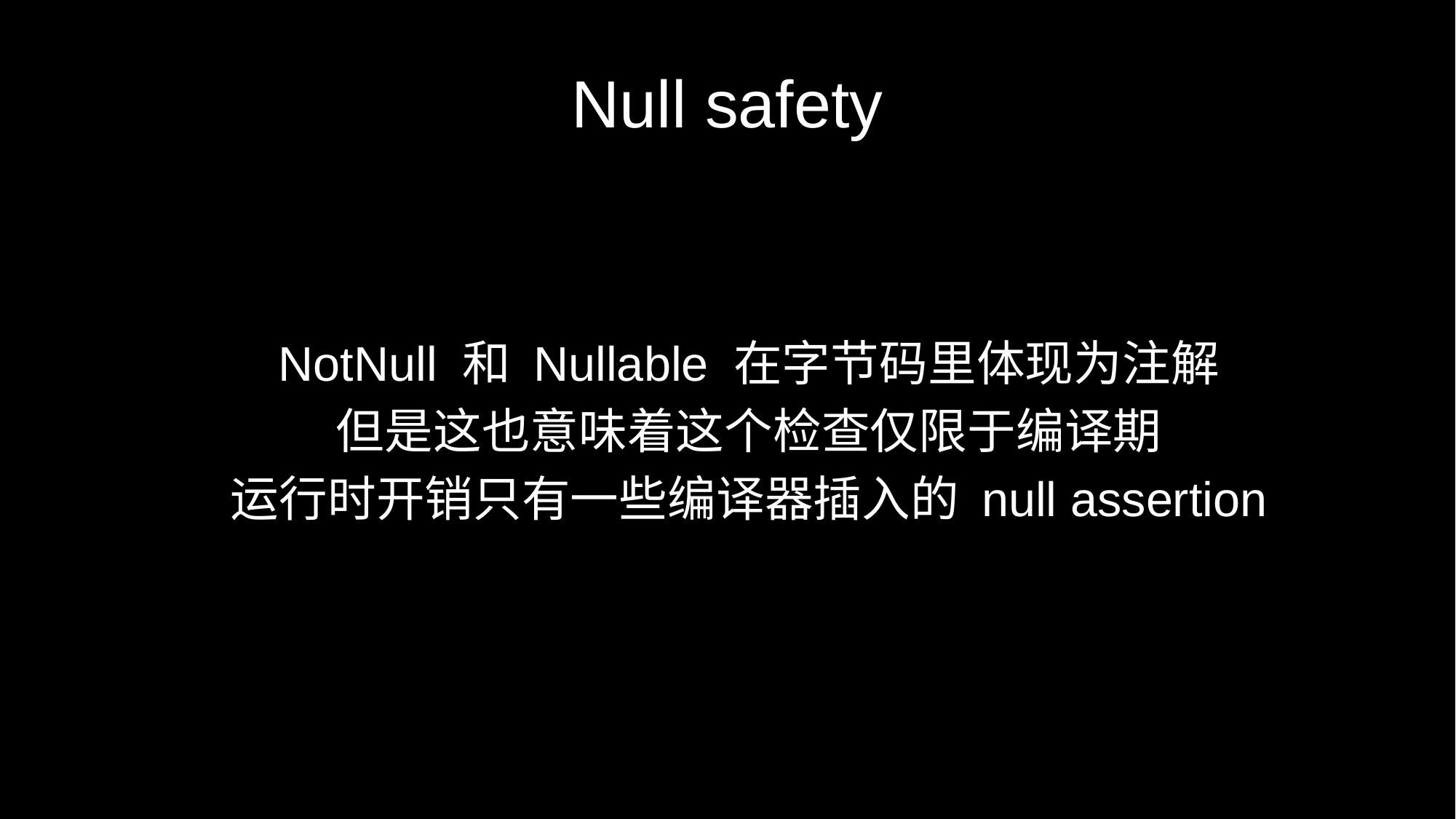

# Null safety
NotNull 和 Nullable 在字节码里体现为注解
但是这也意味着这个检查仅限于编译期
运行时开销只有一些编译器插入的 null assertion